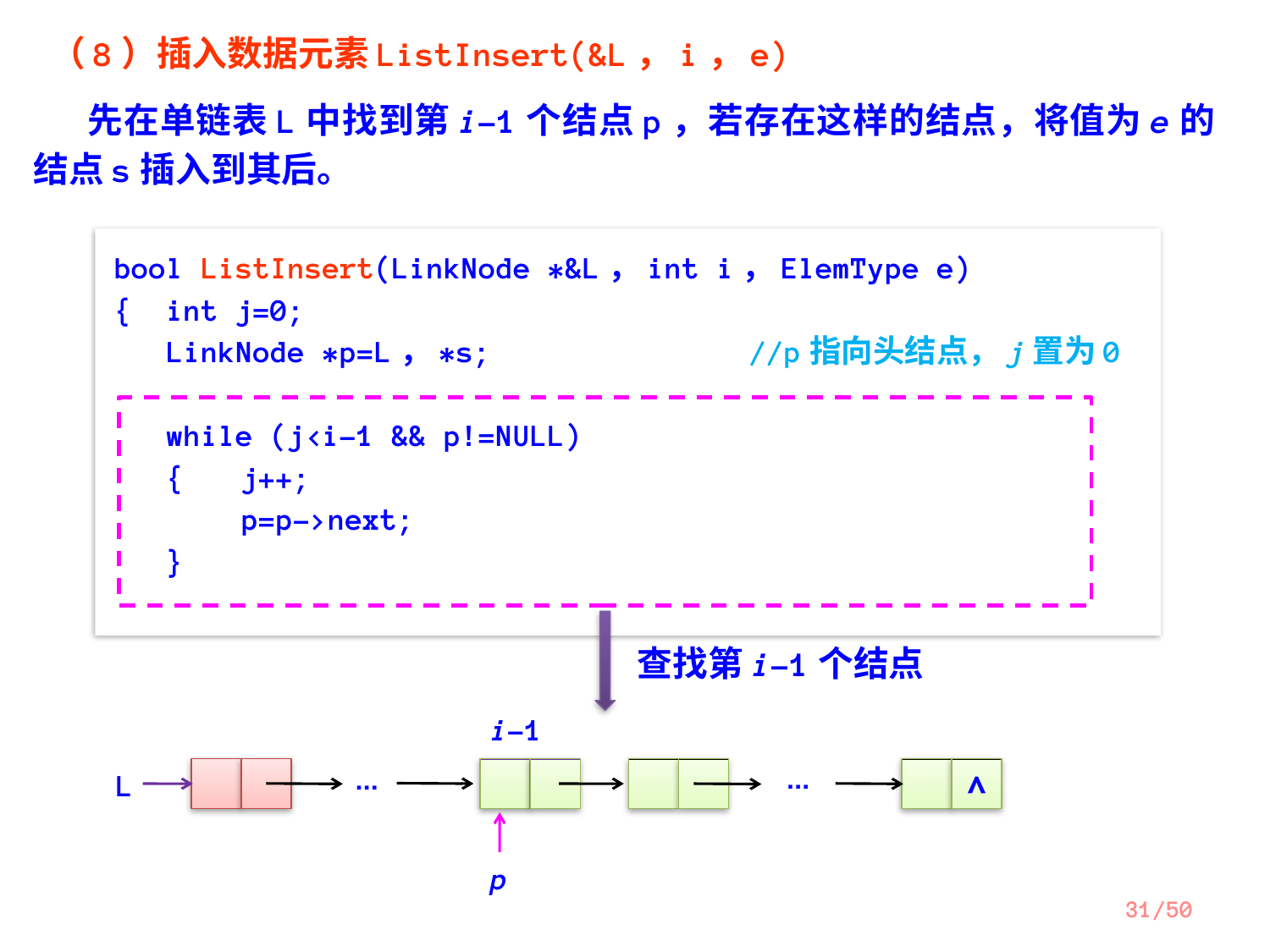

（8）插入数据元素ListInsert(&L，i，e)
     先在单链表L中找到第i-1个结点p，若存在这样的结点，将值为e的结点s插入到其后。
bool ListInsert(LinkNode *&L，int i，ElemType e)
{  int j=0;
   LinkNode *p=L，*s;          	//p指向头结点，j置为0

   while (j<i-1 && p!=NULL)
   {	j++;
	p=p->next;
   }

查找第i-1个结点
i-1
…
…
L

∧

p
31/50